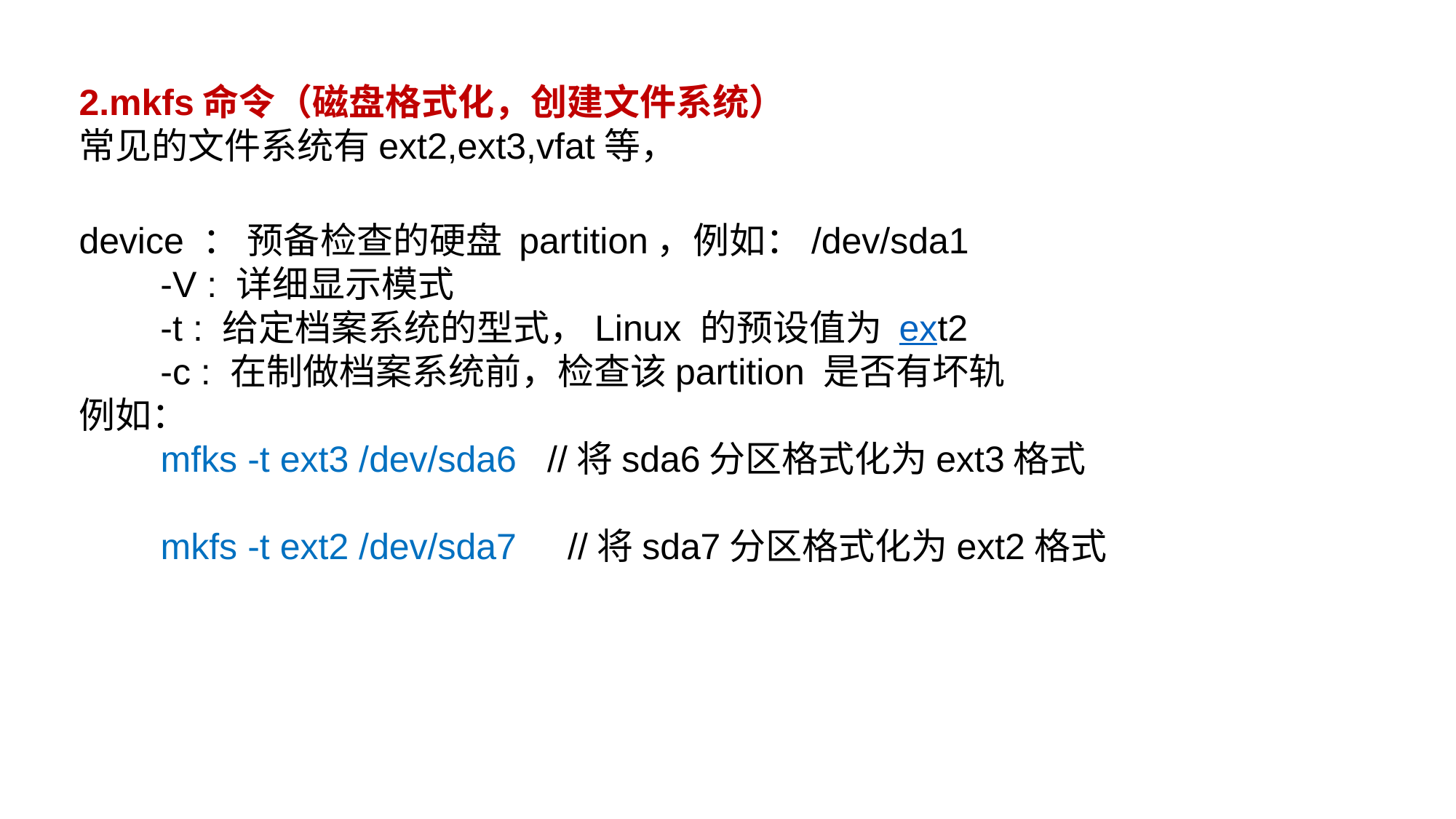

2.mkfs命令（磁盘格式化，创建文件系统）
常见的文件系统有ext2,ext3,vfat等，

device ： 预备检查的硬盘 partition，例如：/dev/sda1
　　-V : 详细显示模式
　　-t : 给定档案系统的型式，Linux 的预设值为 ext2
　　-c : 在制做档案系统前，检查该partition 是否有坏轨
例如：
        mfks -t ext3 /dev/sda6   //将sda6分区格式化为ext3格式

        mkfs -t ext2 /dev/sda7     //将sda7分区格式化为ext2格式

17